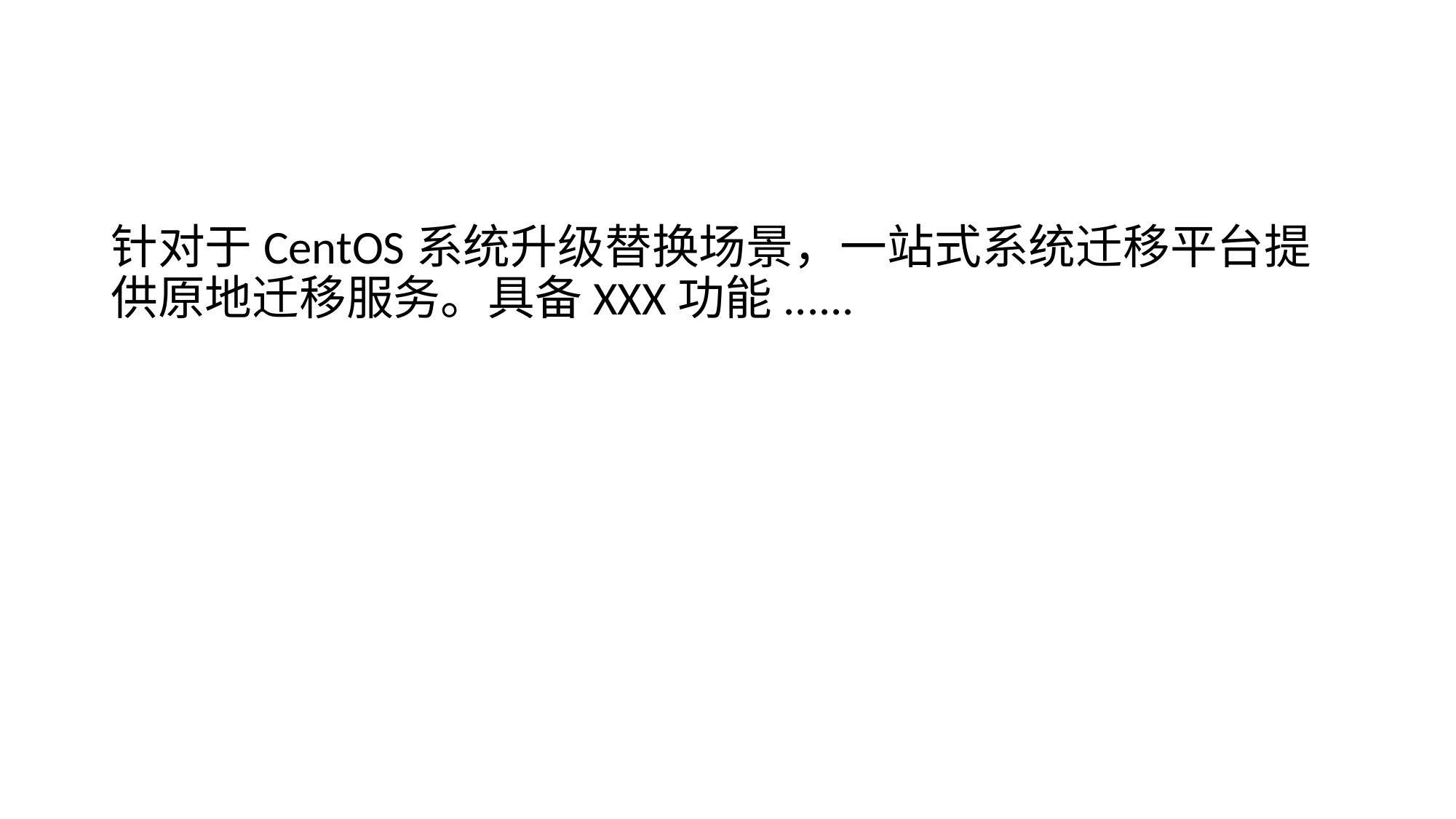

针对于CentOS系统升级替换场景，一站式系统迁移平台提供原地迁移服务。具备XXX功能......